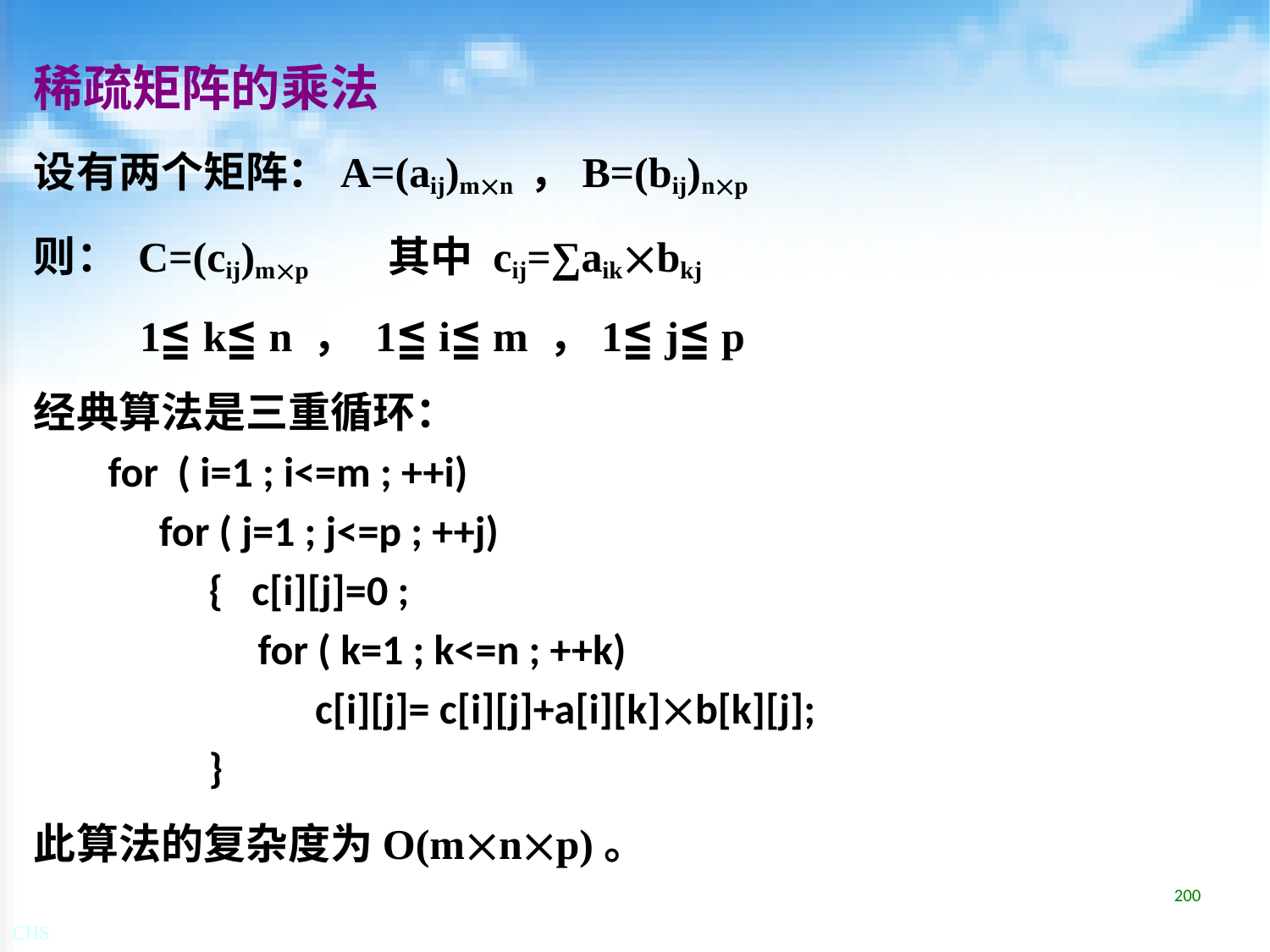

# 稀疏矩阵的乘法
设有两个矩阵：A=(aij)m×n ，B=(bij)n×p
则： C=(cij)m×p       其中 cij=∑aik×bkj
          1≦k≦n ， 1≦i≦m ，1≦j≦p
经典算法是三重循环：
for  ( i=1 ; i<=m ; ++i)
for ( j=1 ; j<=p ; ++j)
{   c[i][j]=0 ;
for ( k=1 ; k<=n ; ++k)
      c[i][j]= c[i][j]+a[i][k]×b[k][j];
}
此算法的复杂度为O(m×n×p)。
200